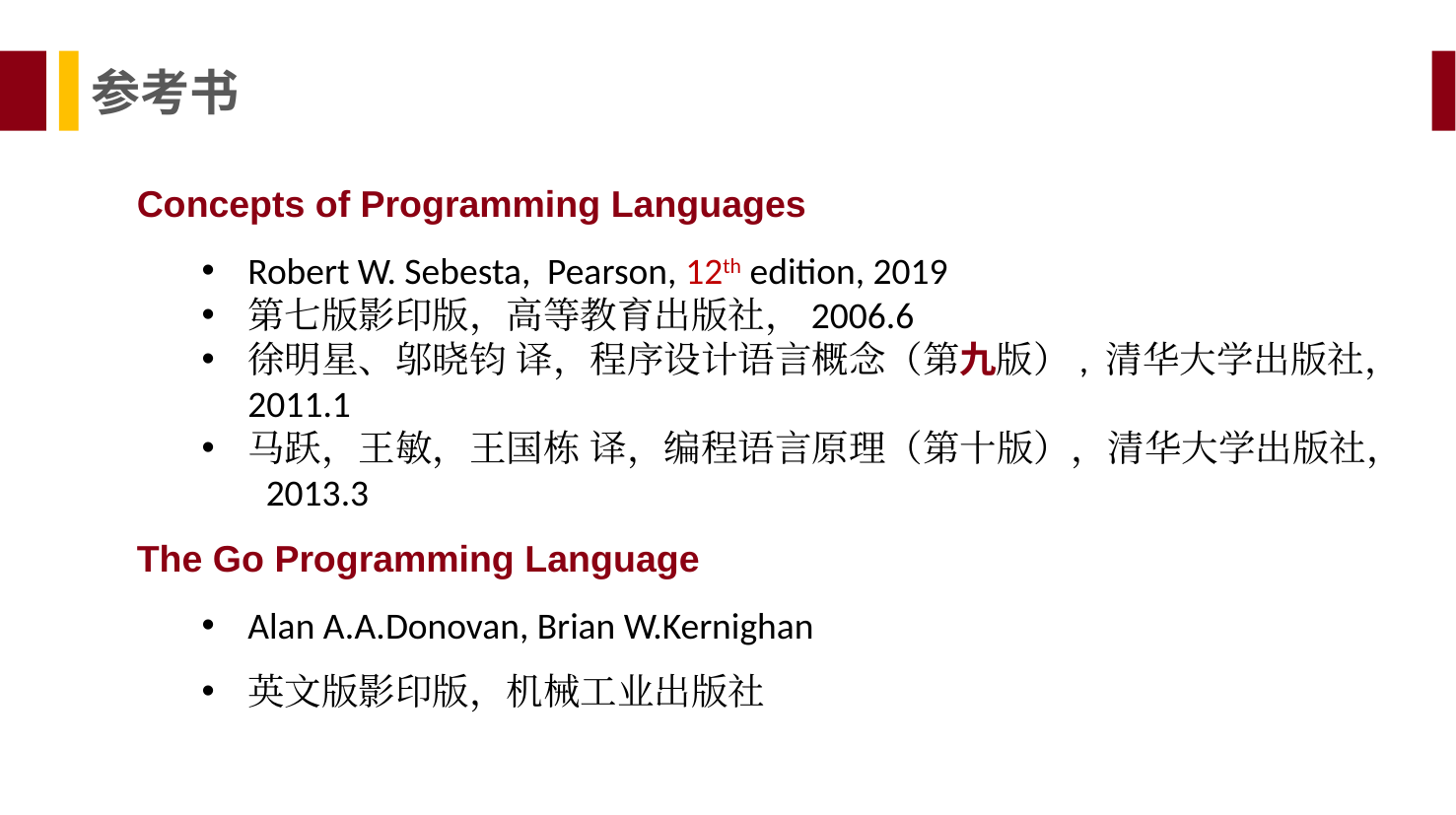

参考书
Concepts of Programming Languages
Robert W. Sebesta,  Pearson, 12th edition, 2019
第七版影印版，高等教育出版社，2006.6
徐明星、邬晓钧 译，程序设计语言概念（第九版）, 清华大学出版社，2011.1
马跃，王敏，王国栋 译，编程语言原理（第十版），清华大学出版社， 2013.3
The Go Programming Language
Alan A.A.Donovan, Brian W.Kernighan
英文版影印版，机械工业出版社